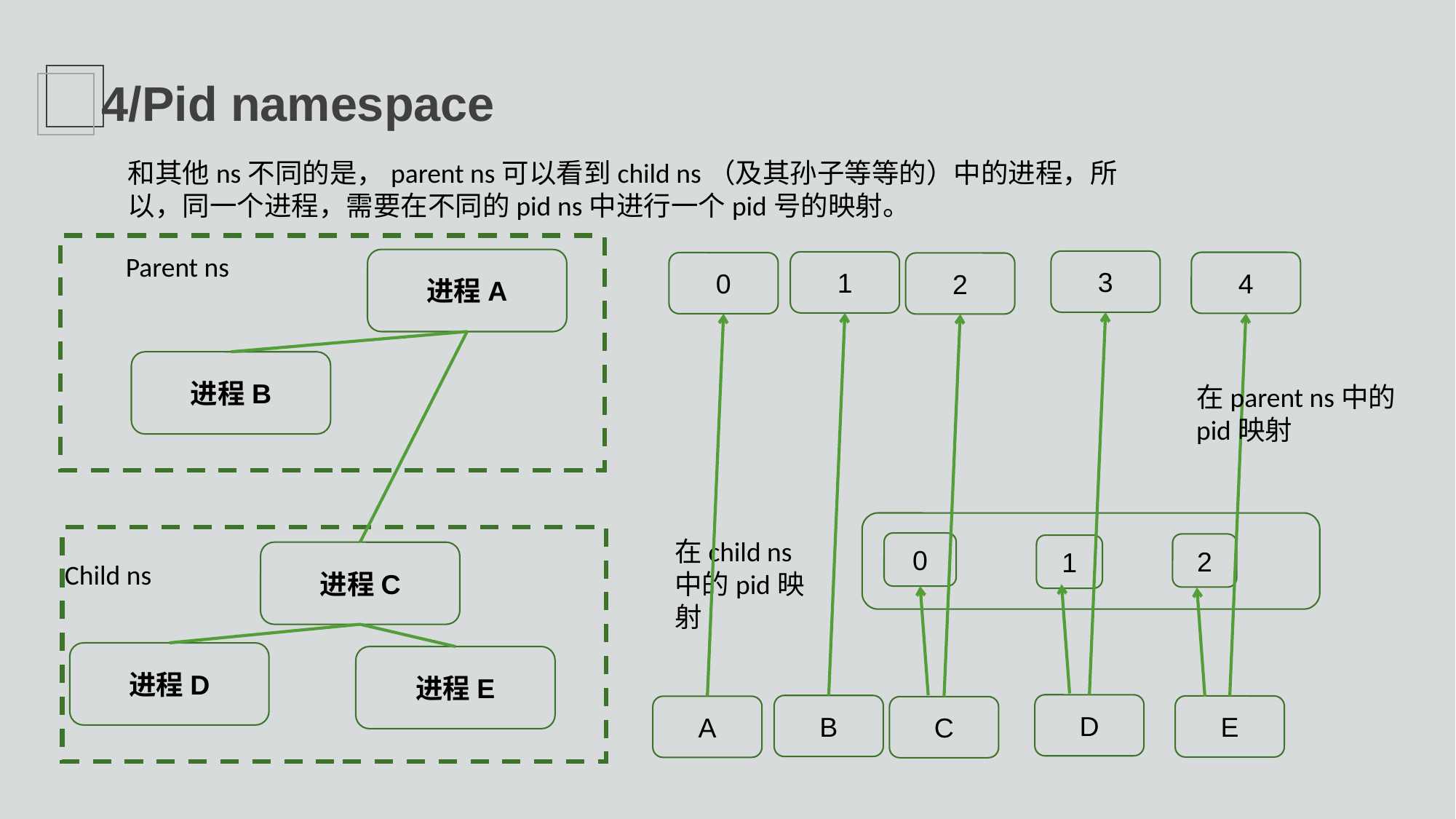

4/Pid namespace
和其他ns不同的是，parent ns可以看到child ns（及其孙子等等的）中的进程，所以，同一个进程，需要在不同的pid ns中进行一个pid号的映射。

Parent ns
进程A
3
1
4
0
2
进程B
在parent ns中的pid映射

在child ns中的pid映射
0
2
1
进程C
Child ns
进程D
进程E
D
B
E
A
C